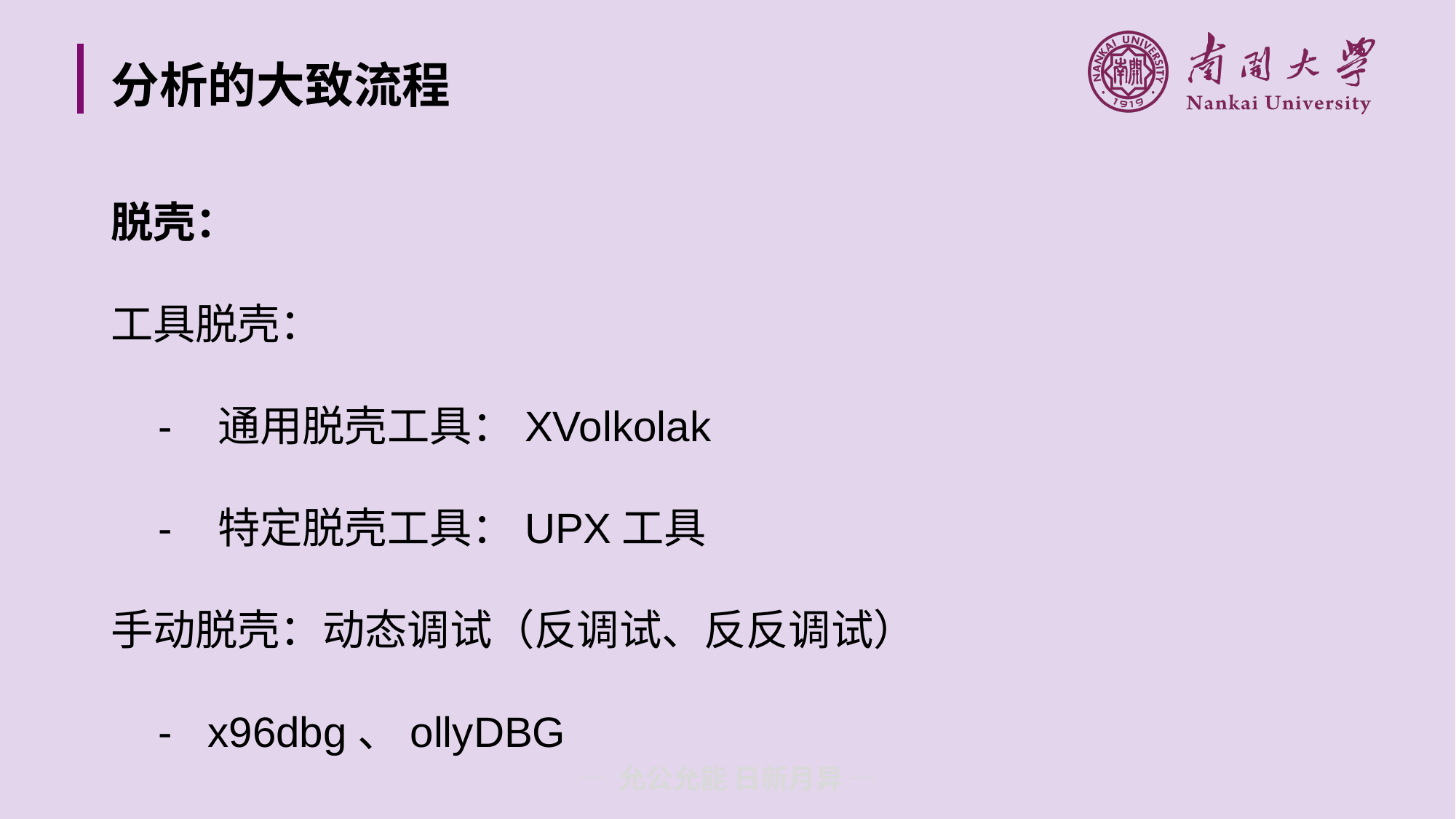

# 分析的大致流程
脱壳：
工具脱壳：
    -   通用脱壳工具：XVolkolak
    -   特定脱壳工具：UPX工具
手动脱壳：动态调试（反调试、反反调试）
    -   x96dbg、ollyDBG